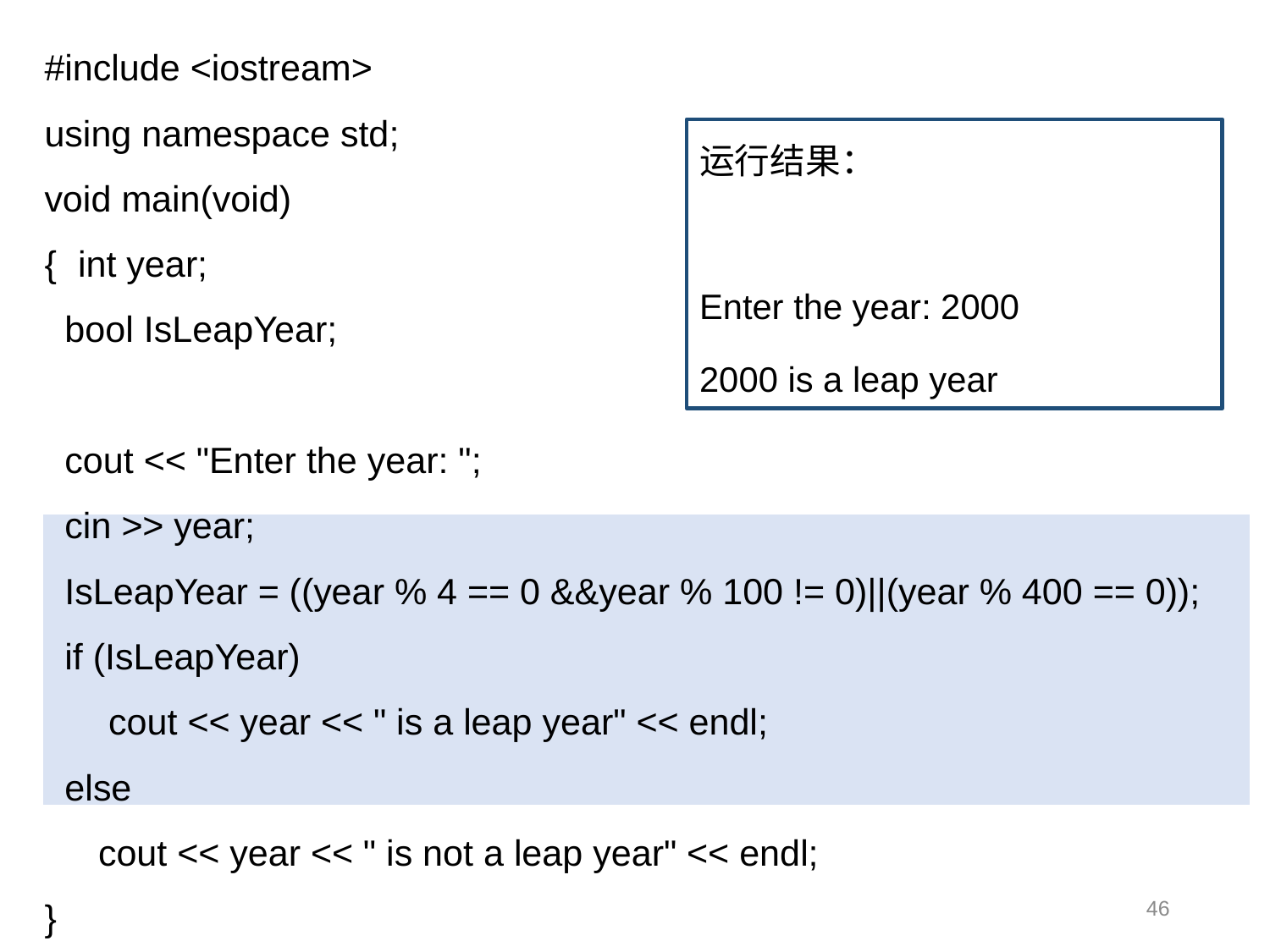

#include <iostream>
using namespace std;
void main(void)
{	int year;
  bool IsLeapYear;

  cout << "Enter the year: ";
  cin >> year;
  IsLeapYear = ((year % 4 == 0 &&year % 100 != 0)||(year % 400 == 0));
  if (IsLeapYear)
	   cout << year << " is a leap year" << endl;
  else
	  cout << year << " is not a leap year" << endl;
}
运行结果：

Enter the year: 2000
2000 is a leap year

46
46